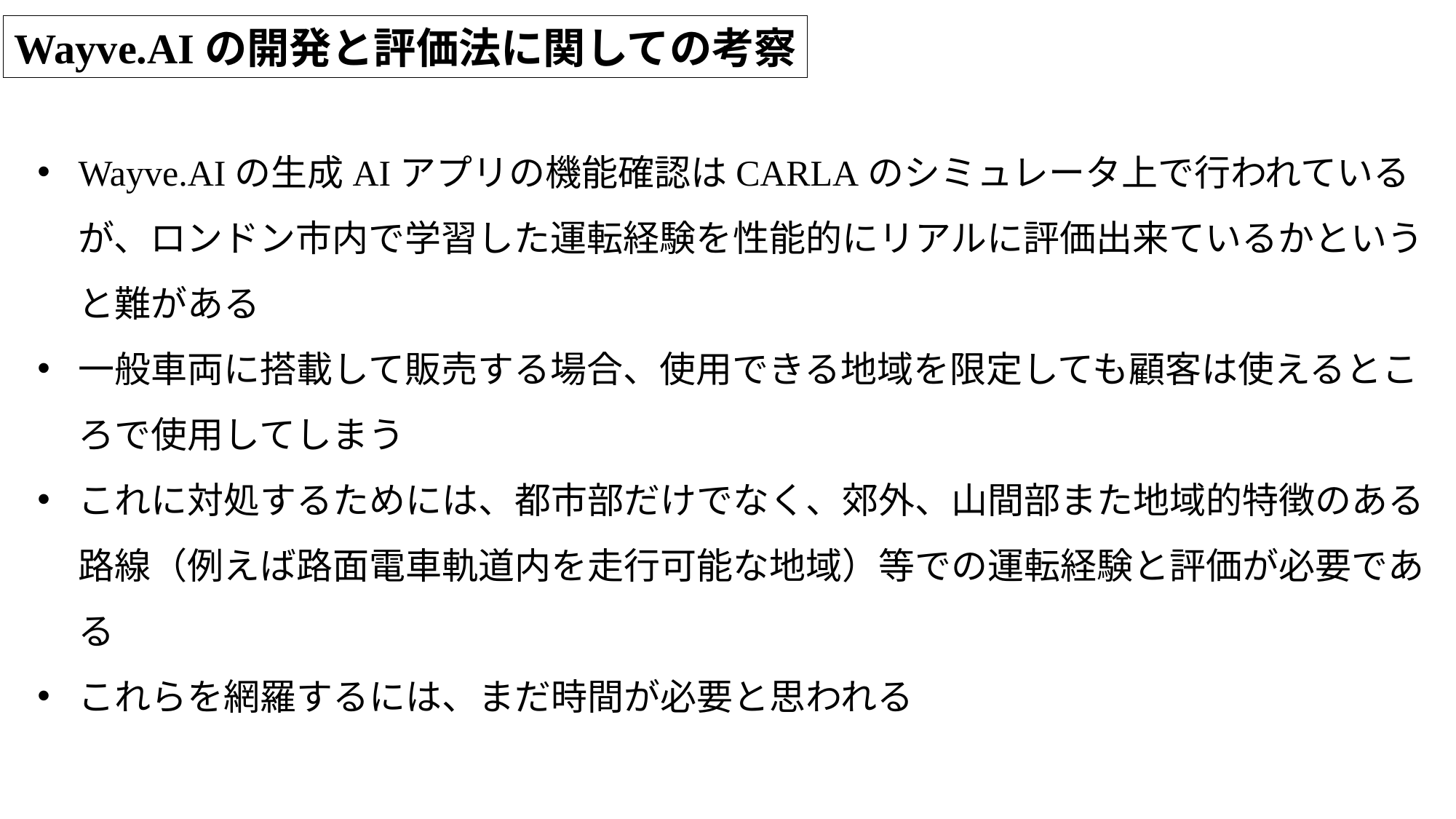

Wayve.AIの開発と評価法に関しての考察
Wayve.AIの生成AIアプリの機能確認はCARLAのシミュレータ上で行われているが、ロンドン市内で学習した運転経験を性能的にリアルに評価出来ているかというと難がある
一般車両に搭載して販売する場合、使用できる地域を限定しても顧客は使えるところで使用してしまう
これに対処するためには、都市部だけでなく、郊外、山間部また地域的特徴のある路線（例えば路面電車軌道内を走行可能な地域）等での運転経験と評価が必要である
これらを網羅するには、まだ時間が必要と思われる